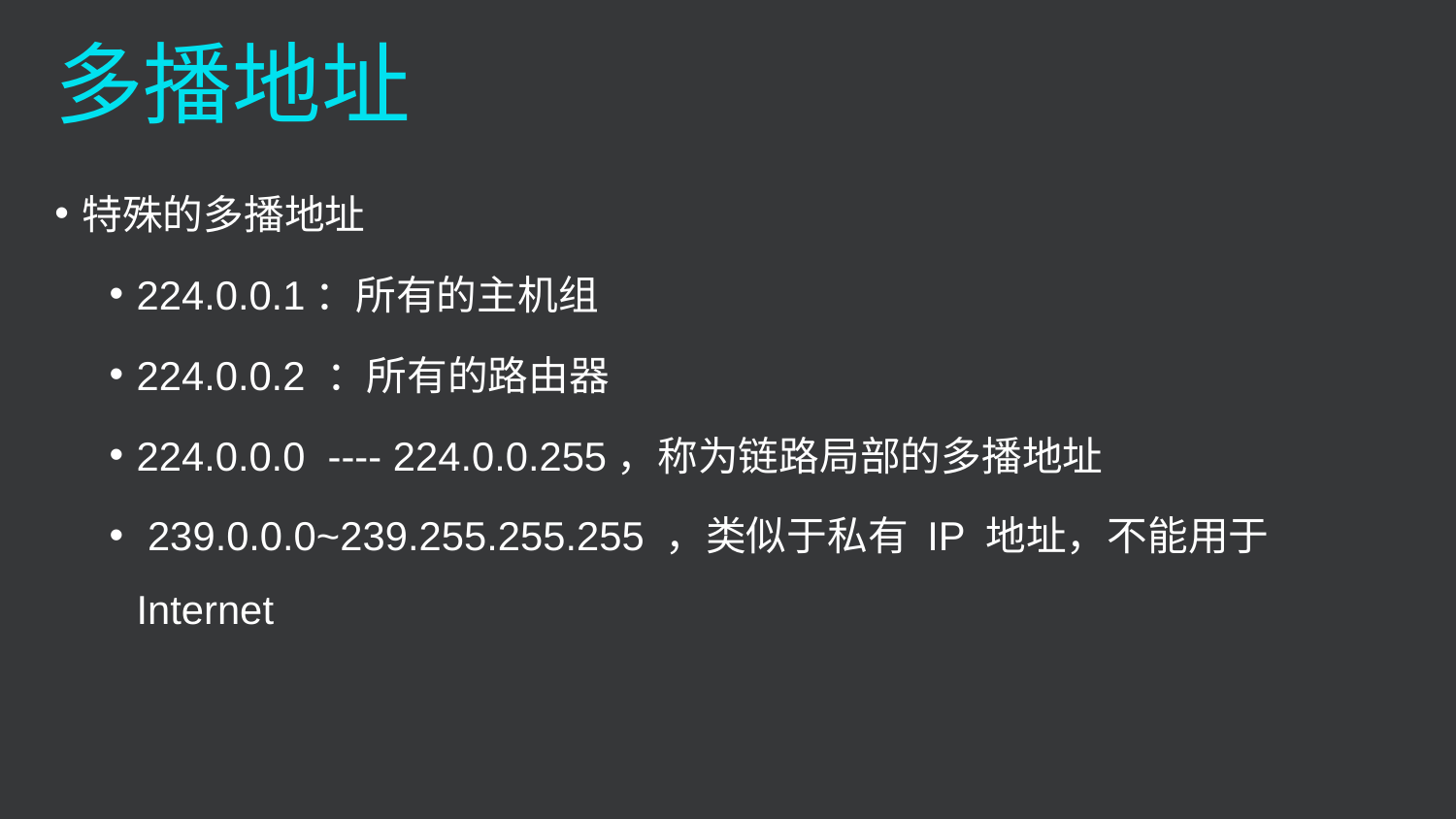

# 多播地址
特殊的多播地址
224.0.0.1：所有的主机组
224.0.0.2 ：所有的路由器
224.0.0.0  ---- 224.0.0.255，称为链路局部的多播地址
 239.0.0.0~239.255.255.255 ，类似于私有 IP 地址，不能用于 Internet